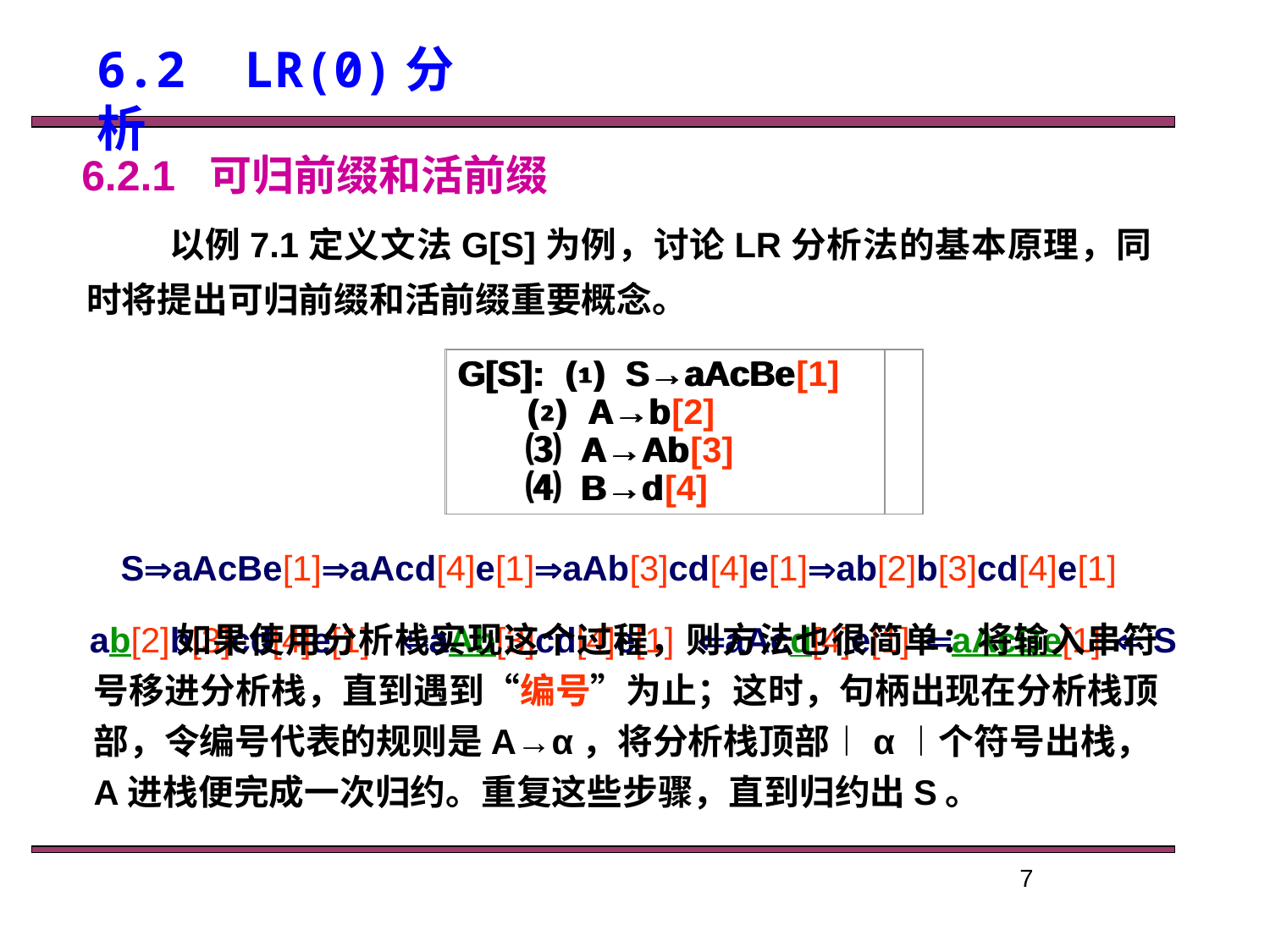

# 6.2  LR(0)分析
6.2.1  可归前缀和活前缀
以例7.1定义文法G[S]为例，讨论LR分析法的基本原理，同时将提出可归前缀和活前缀重要概念。
G[S]:  ⑴  S→aAcBe
       ⑵  A→b
       ⑶  A→Ab
       ⑷  B→d
G[S]:  ⑴  S→aAcBe[1]
       ⑵  A→b[2]
       ⑶  A→Ab[3]
       ⑷  B→d[4]
S⇒aAcBe[1]⇒aAcd[4]e[1]⇒aAb[3]cd[4]e[1]⇒ab[2]b[3]cd[4]e[1]
如果使用分析栈实现这个过程，则方法也很简单：将输入串符号移进分析栈，直到遇到“编号”为止；这时，句柄出现在分析栈顶部，令编号代表的规则是A→α，将分析栈顶部︱α︱个符号出栈，A进栈便完成一次归约。重复这些步骤，直到归约出S。
ab[2]b[3]cd[4]e[1]
⇐aAb[3]cd[4]e[1]
⇐aAcBe[1]
⇐ S
⇐aAcd[4]e[1]
7